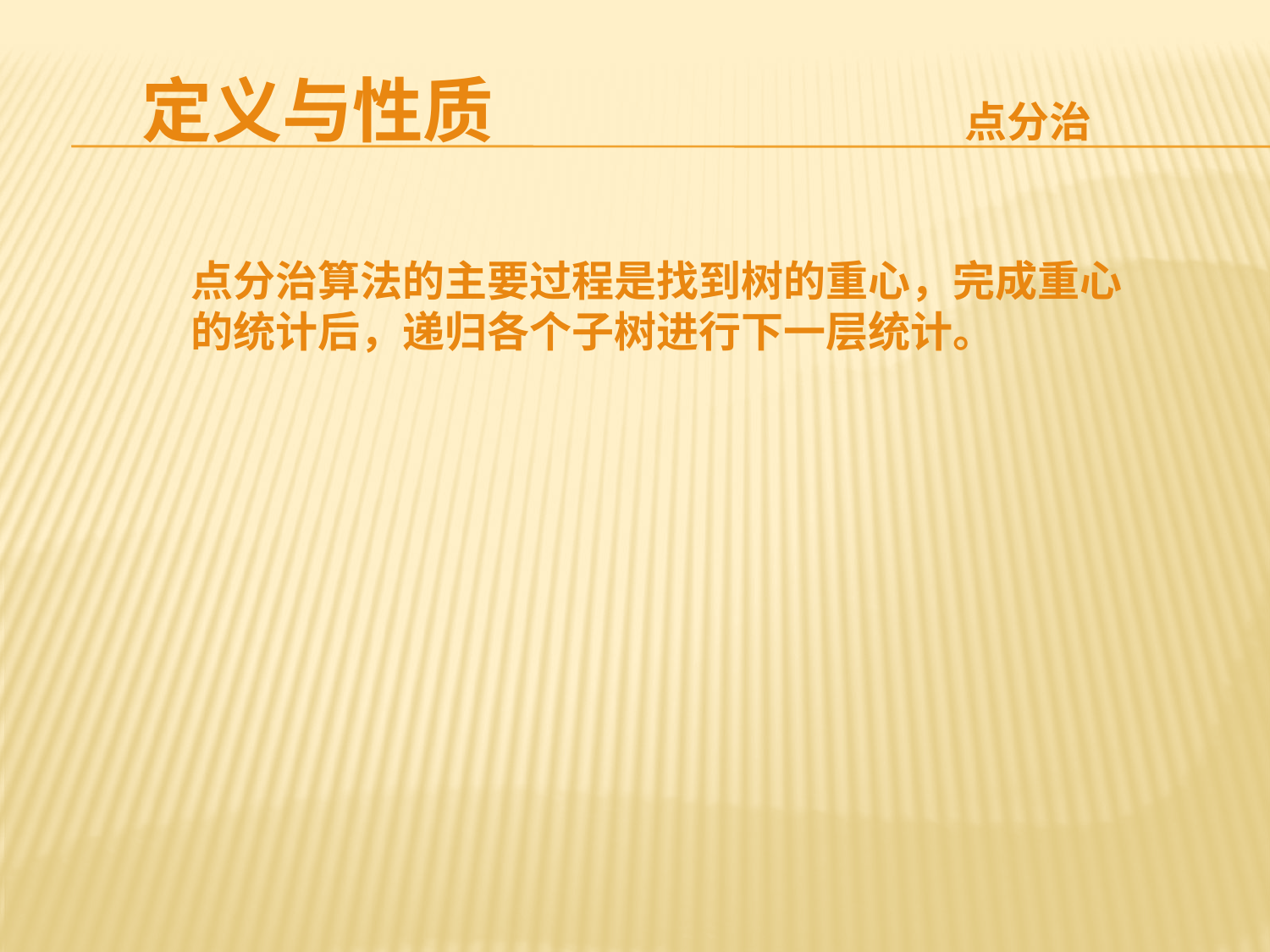

定义与性质
点分治
点分治算法的主要过程是找到树的重心，完成重心的统计后，递归各个子树进行下一层统计。